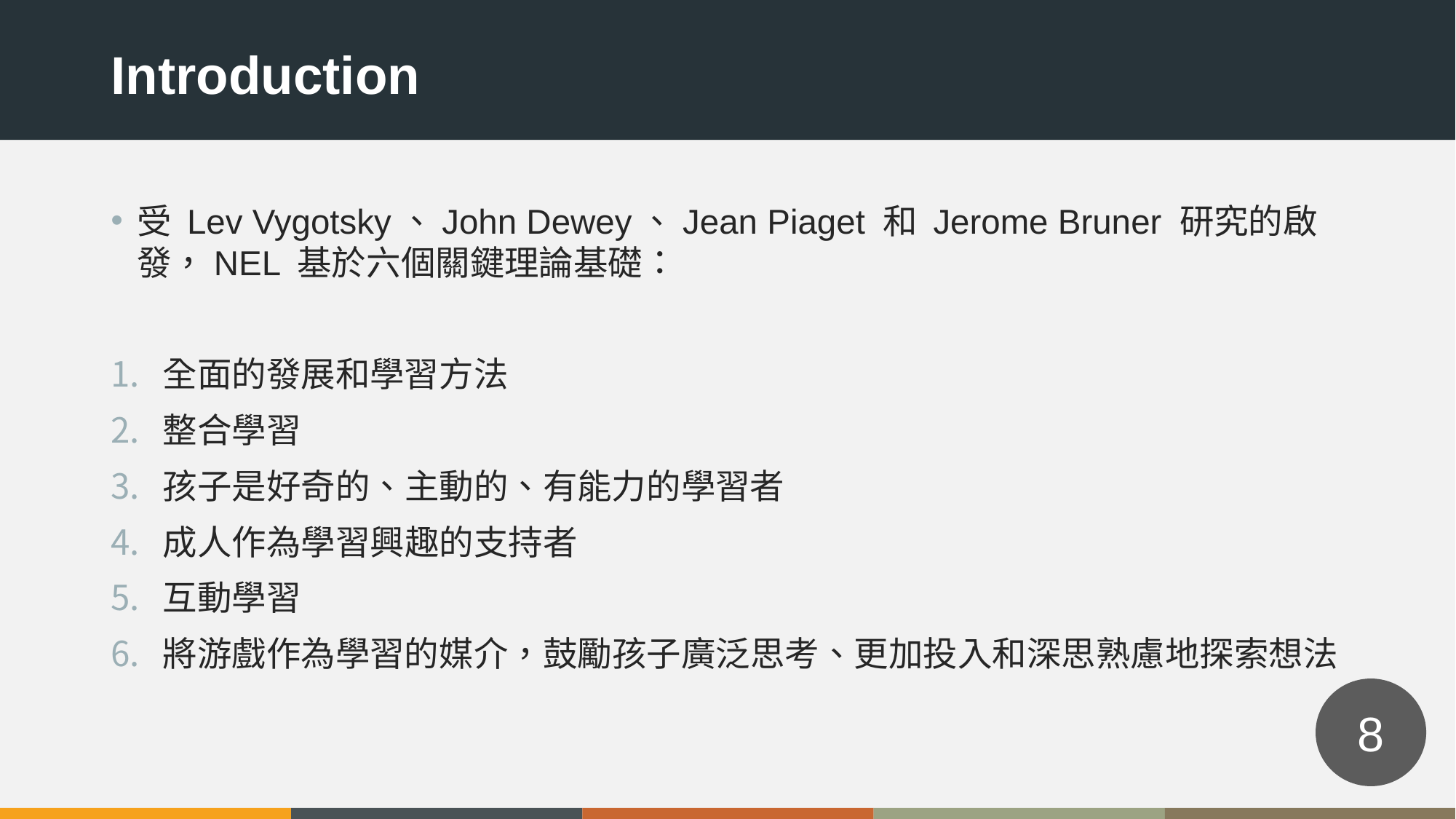

Introduction
受 Lev Vygotsky、John Dewey、Jean Piaget 和 Jerome Bruner 研究的啟發，NEL 基於六個關鍵理論基礎：

全面的發展和學習方法
整合學習
孩子是好奇的、主動的、有能力的學習者
成人作為學習興趣的支持者
互動學習
將游戲作為學習的媒介，鼓勵孩子廣泛思考、更加投入和深思熟慮地探索想法
8